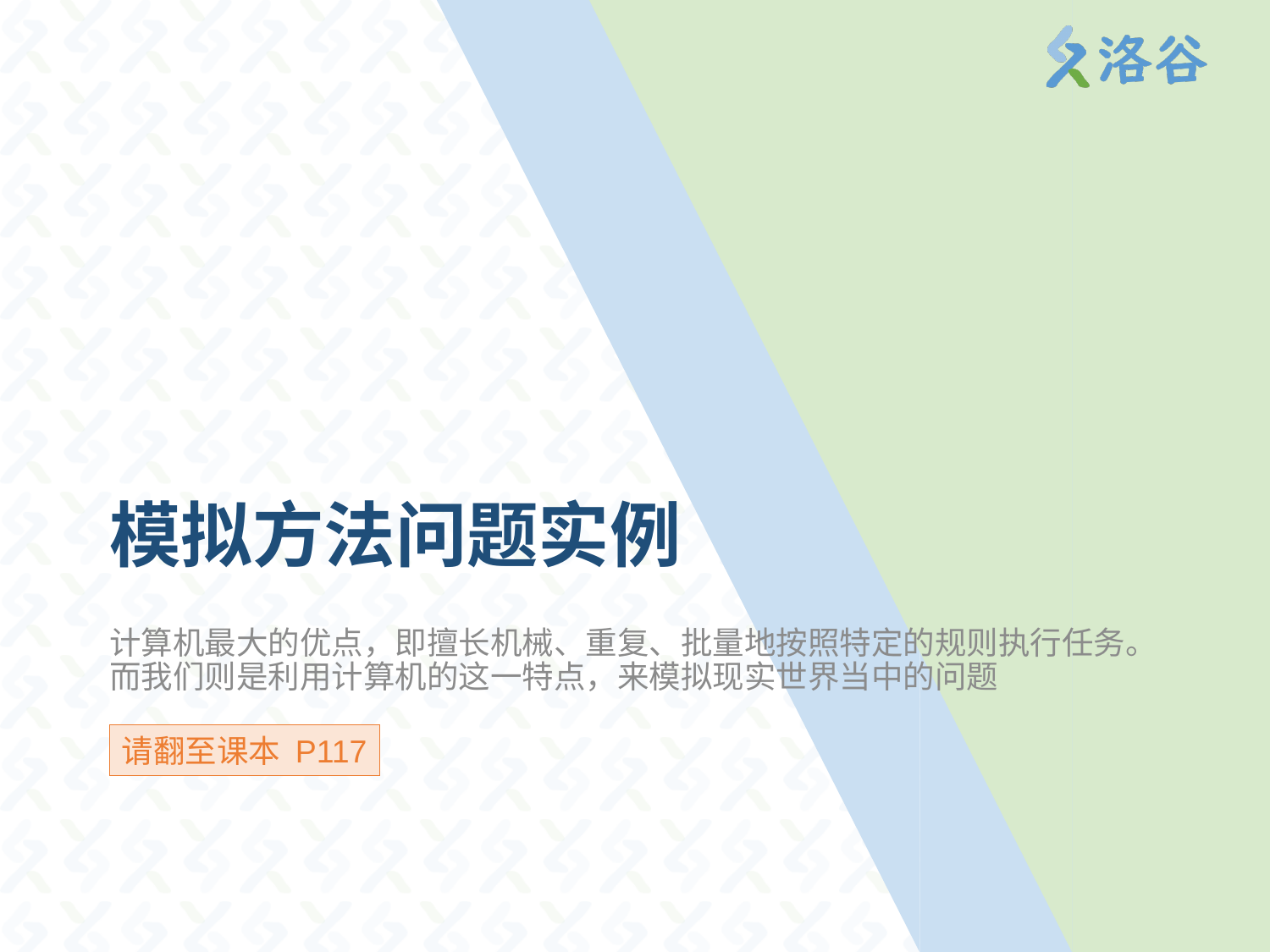

# 模拟方法问题实例
计算机最大的优点，即擅长机械、重复、批量地按照特定的规则执行任务。而我们则是利用计算机的这一特点，来模拟现实世界当中的问题
请翻至课本 P117